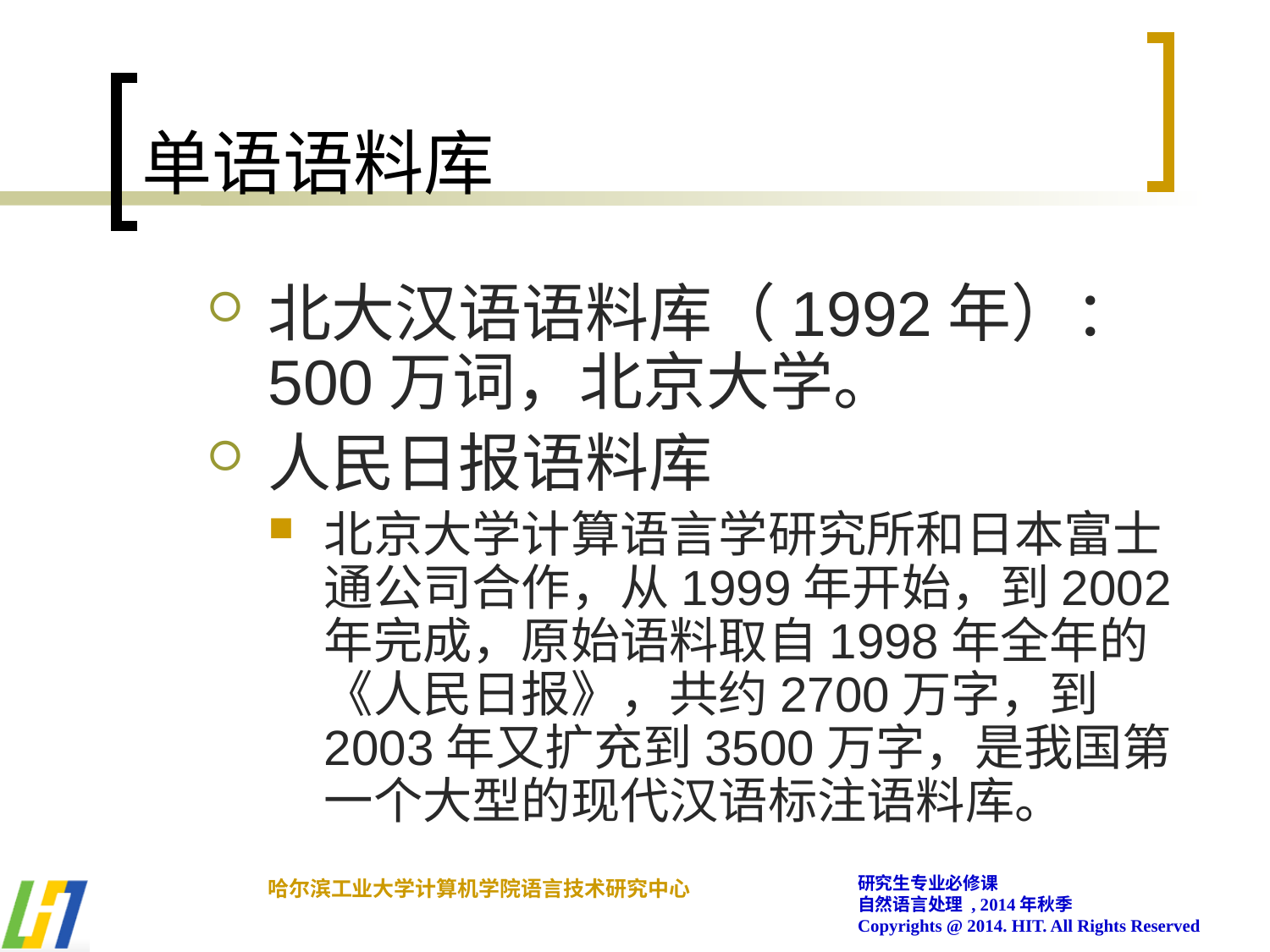

# 单语语料库
北大汉语语料库（1992年）：500万词，北京大学。
人民日报语料库
北京大学计算语言学研究所和日本富士通公司合作，从1999年开始，到2002年完成，原始语料取自1998年全年的《人民日报》，共约2700万字，到2003年又扩充到3500万字，是我国第一个大型的现代汉语标注语料库。

研究生专业必修课
自然语言处理 , 2014年秋季
Copyrights @ 2014. HIT. All Rights Reserved
哈尔滨工业大学计算机学院语言技术研究中心